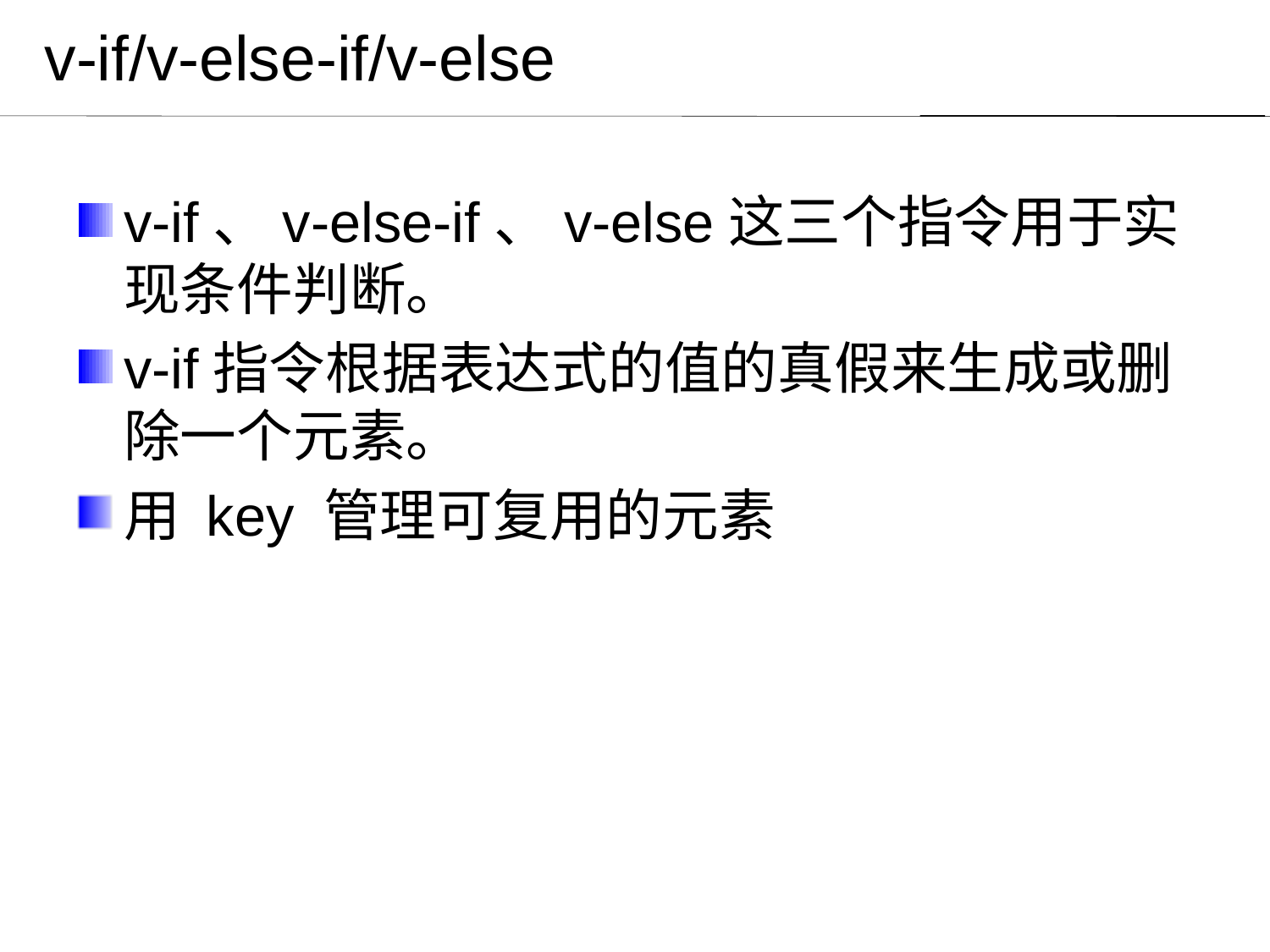

# v-if/v-else-if/v-else
v-if、v-else-if、v-else这三个指令用于实现条件判断。
v-if指令根据表达式的值的真假来生成或删除一个元素。
用 key 管理可复用的元素